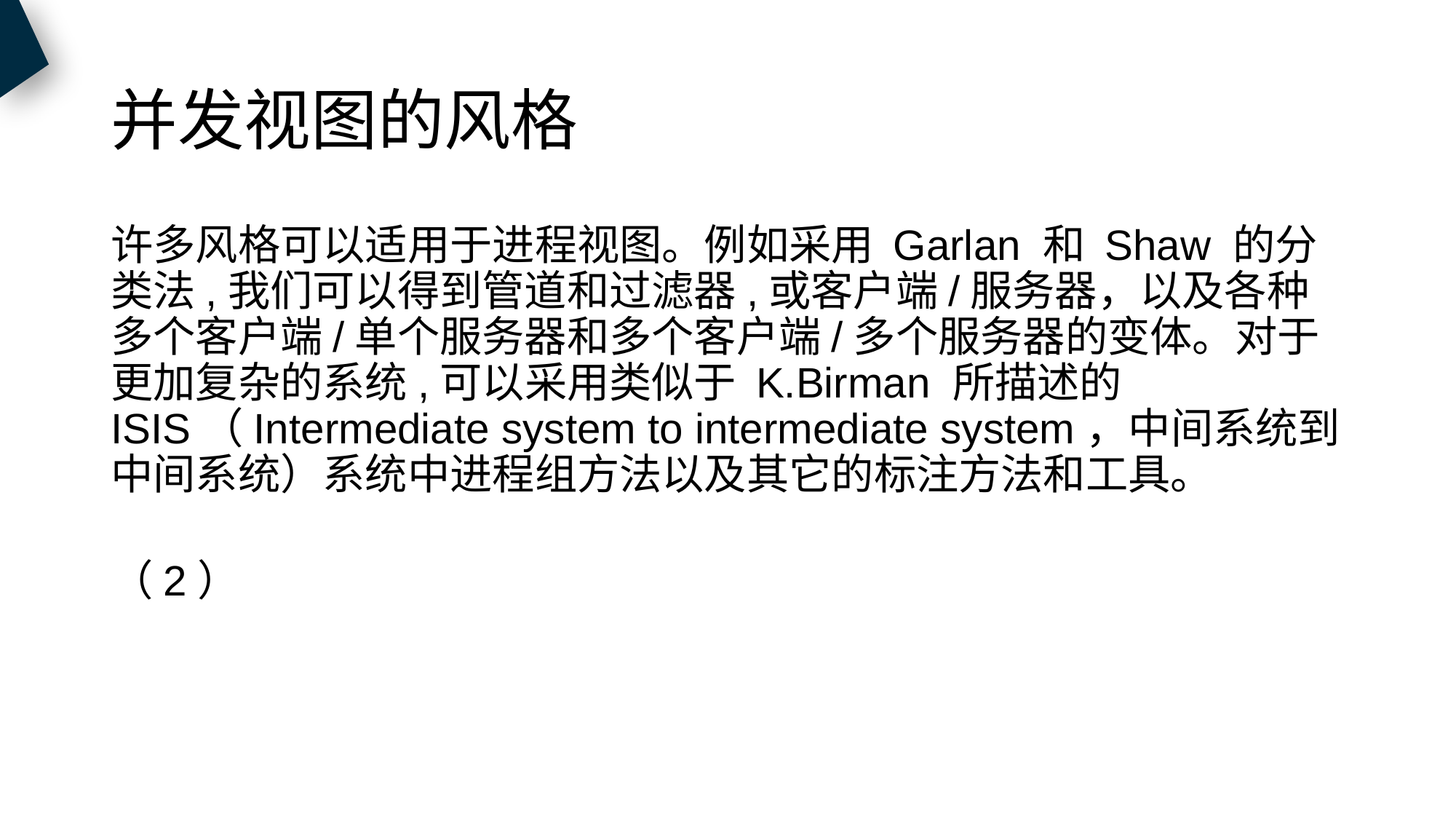

# 并发视图的风格
许多风格可以适用于进程视图。例如采用 Garlan 和 Shaw 的分类法,我们可以得到管道和过滤器,或客户端/服务器，以及各种多个客户端/单个服务器和多个客户端/多个服务器的变体。对于更加复杂的系统,可以采用类似于 K.Birman 所描述的ISIS（Intermediate system to intermediate system，中间系统到中间系统）系统中进程组方法以及其它的标注方法和工具。
										   （2）